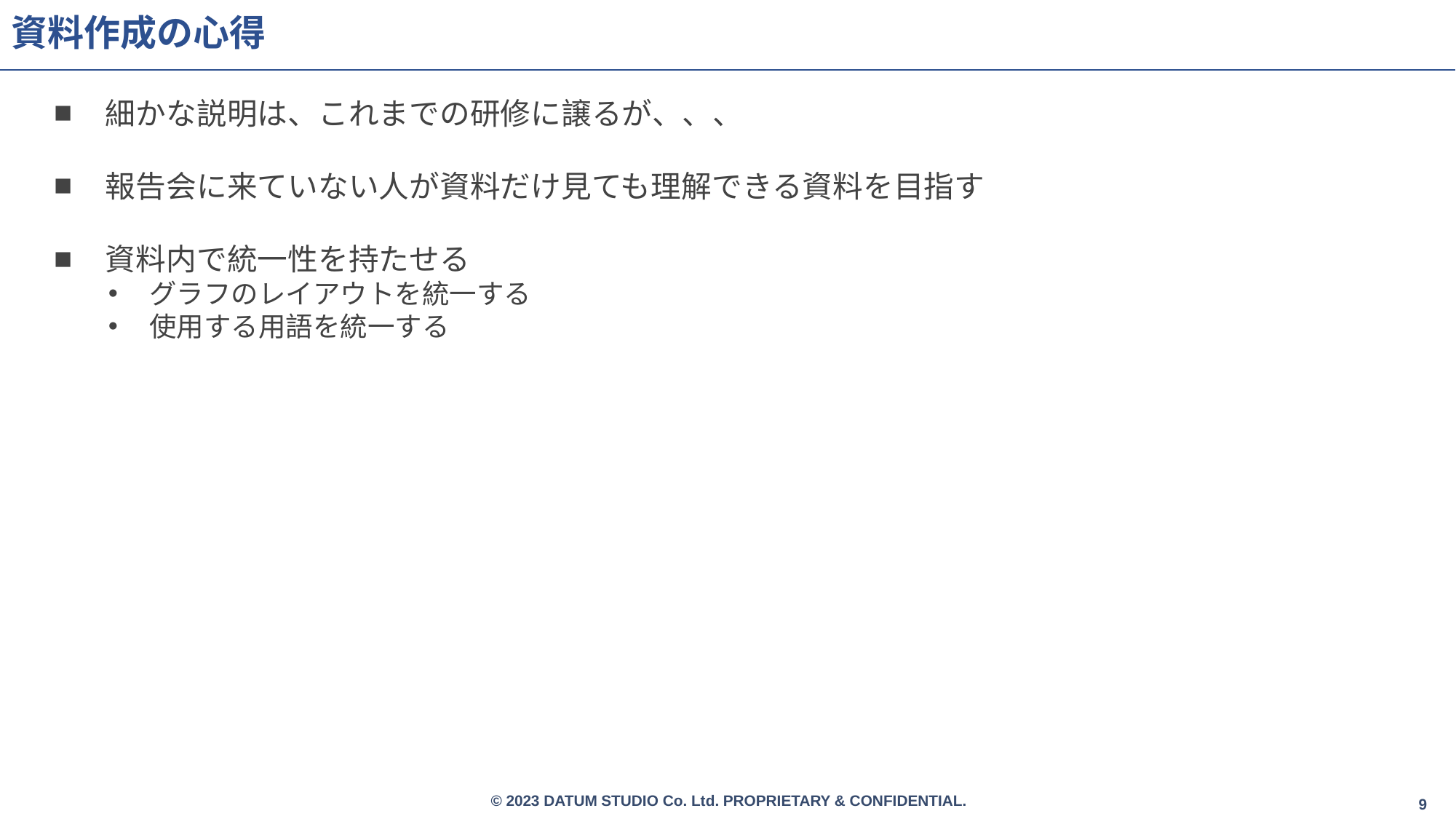

# 資料作成の心得
細かな説明は、これまでの研修に譲るが、、、

報告会に来ていない人が資料だけ見ても理解できる資料を目指す

資料内で統一性を持たせる
グラフのレイアウトを統一する
使用する用語を統一する